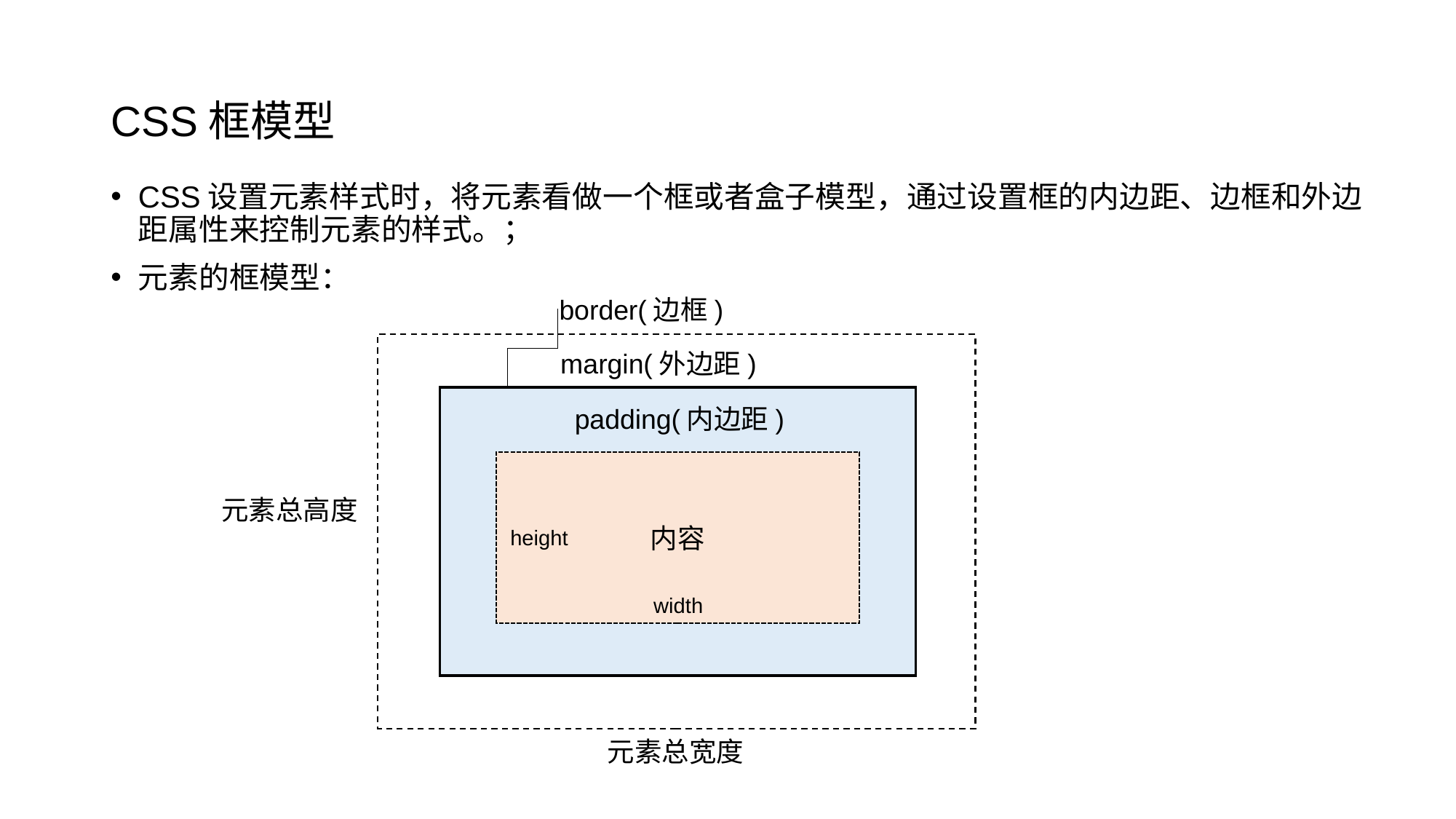

# CSS框模型
CSS设置元素样式时，将元素看做一个框或者盒子模型，通过设置框的内边距、边框和外边距属性来控制元素的样式。；
元素的框模型：
border(边框)

margin(外边距)

padding(内边距)
内容
元素总高度
height
width
元素总宽度